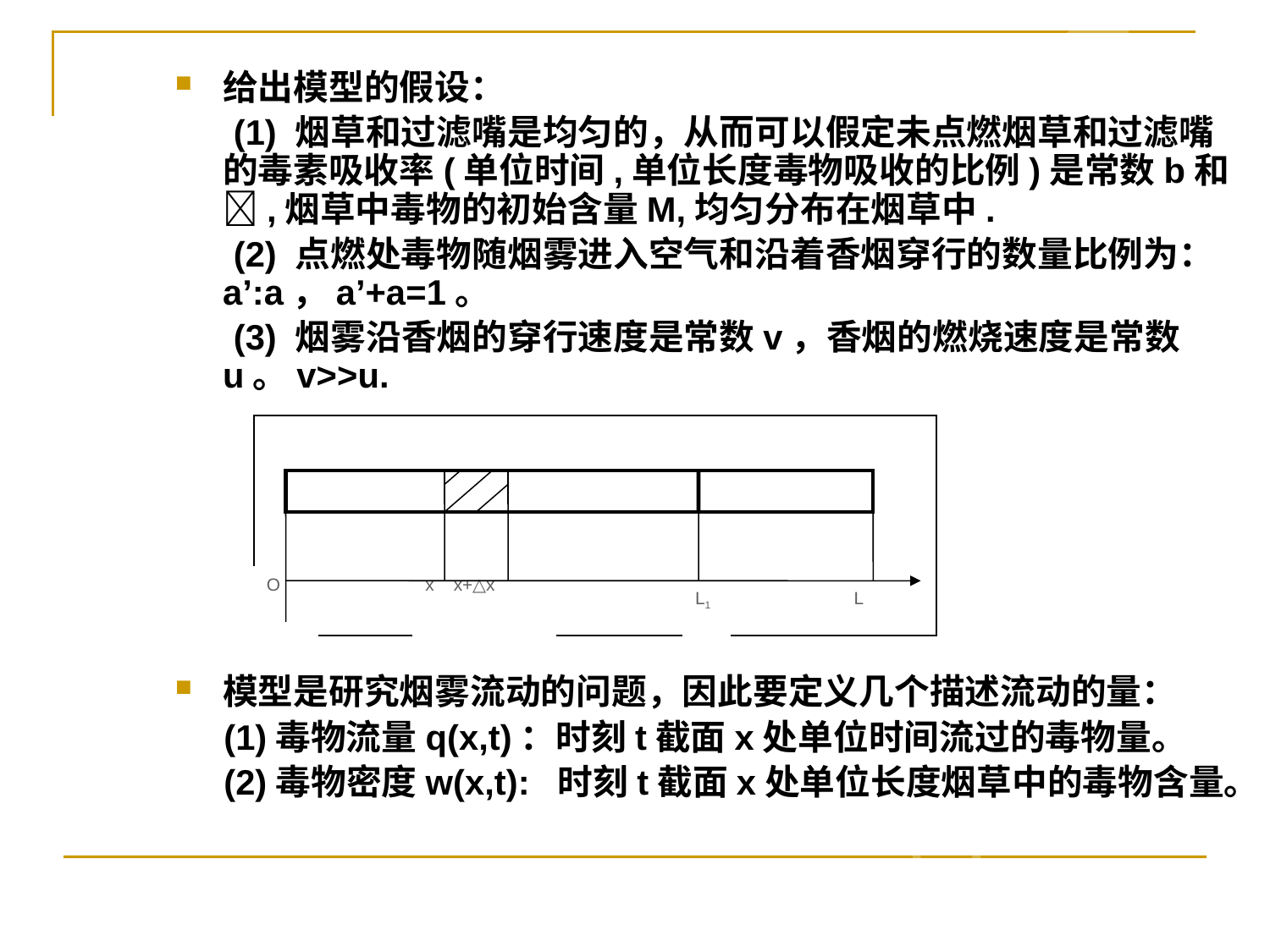

给出模型的假设：
      (1) 烟草和过滤嘴是均匀的，从而可以假定未点燃烟草和过滤嘴的毒素吸收率(单位时间,单位长度毒物吸收的比例)是常数b和β,烟草中毒物的初始含量M,均匀分布在烟草中.
      (2) 点燃处毒物随烟雾进入空气和沿着香烟穿行的数量比例为：a’:a，a’+a=1。
      (3) 烟雾沿香烟的穿行速度是常数v，香烟的燃烧速度是常数u。v>>u.

模型是研究烟雾流动的问题，因此要定义几个描述流动的量：
     (1)毒物流量q(x,t)：时刻t截面x处单位时间流过的毒物量。
     (2)毒物密度w(x,t):  时刻t截面x处单位长度烟草中的毒物含量。

O
x    x+△x

L1
L